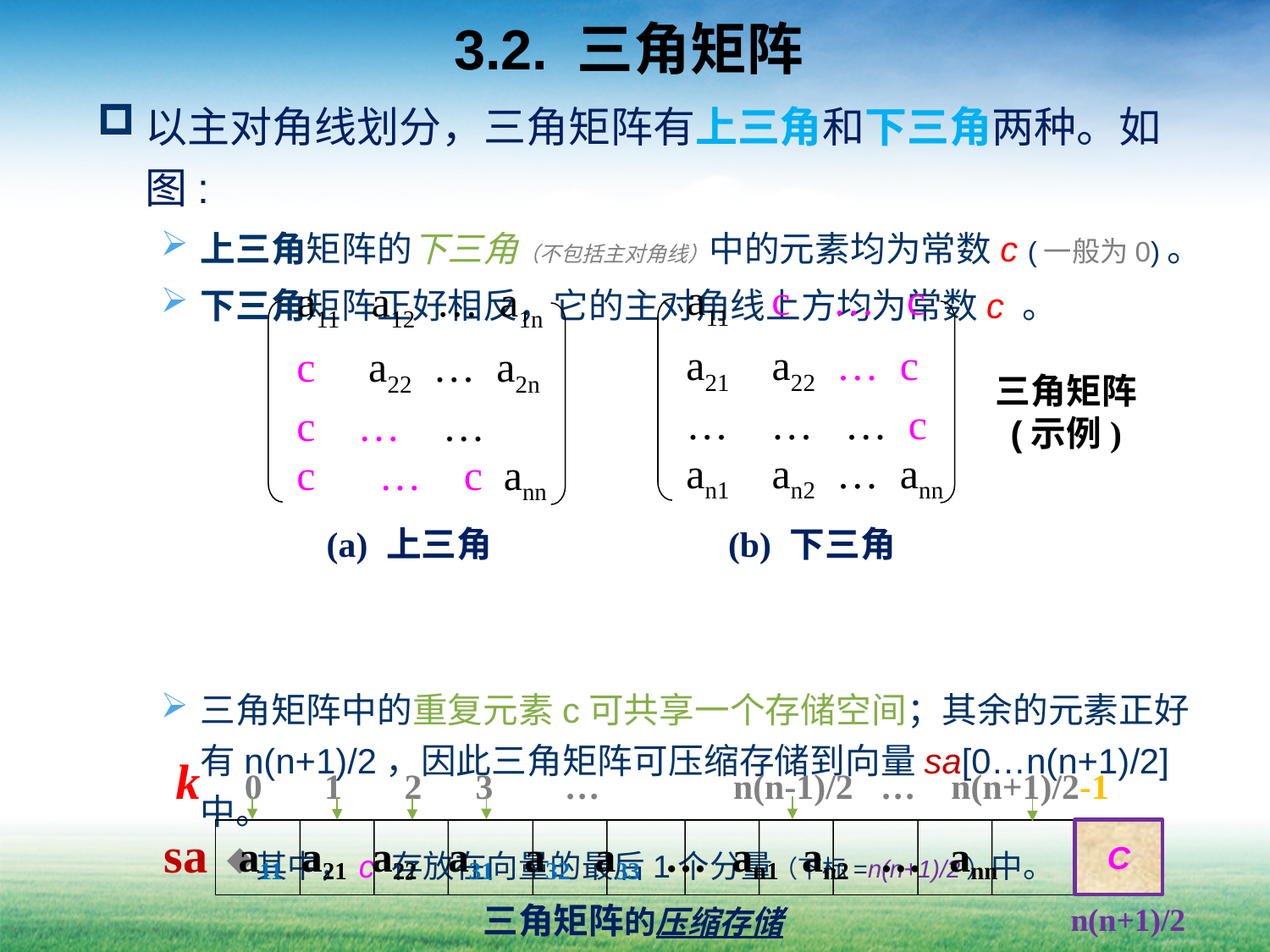

# 3.2. 三角矩阵
以主对角线划分，三角矩阵有上三角和下三角两种。如图:
上三角矩阵的下三角（不包括主对角线）中的元素均为常数c (一般为0)。
下三角矩阵正好相反，它的主对角线上方均为常数c 。

三角矩阵中的重复元素c可共享一个存储空间；其余的元素正好有n(n+1)/2，因此三角矩阵可压缩存储到向量sa[0…n(n+1)/2]中。
其中，c 存放在向量的最后1个分量（下标=n(n+1)/2）中。
a11    c    …   c

a21    a22  …  c
…    …   …  c
an1    an2  …  ann
a11   a12  …  a1n

c     a22  …  a2n
c    …    …
c      …    c  ann
三角矩阵
(示例)
(a) 上三角
(b) 下三角
k     0       1       2      3        …               n(n-1)/2   …    n(n+1)/2-1
 a11   a21    a22     a31     a32    a33    …    an1   an2     …   ann

sa
三角矩阵的压缩存储
C
n(n+1)/2